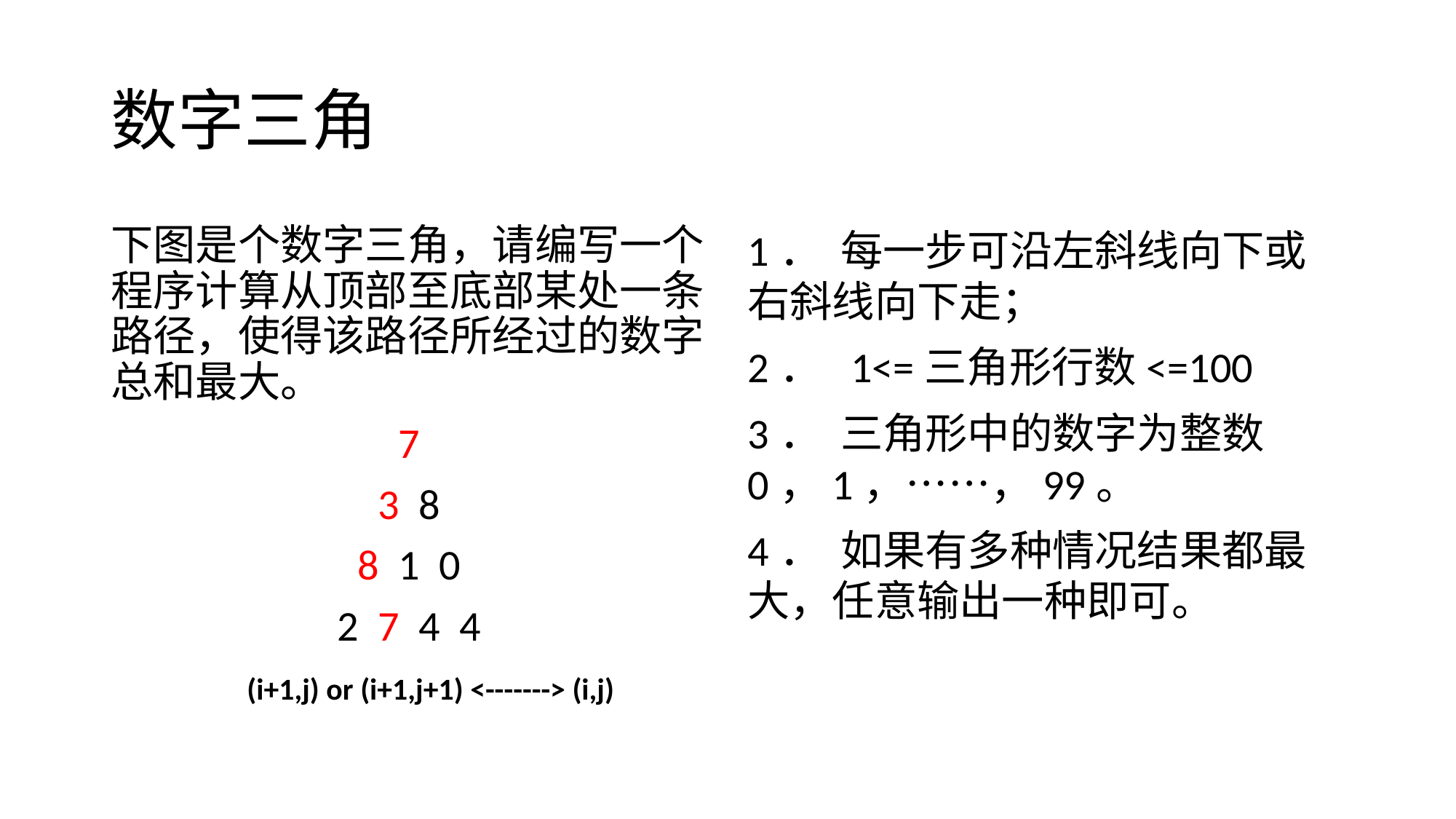

# 数字三角
下图是个数字三角，请编写一个程序计算从顶部至底部某处一条路径，使得该路径所经过的数字总和最大。
7
3  8
8  1  0
2  7  4  4

1．  每一步可沿左斜线向下或右斜线向下走；
2．  1<=三角形行数<=100
3．  三角形中的数字为整数 0，1，……，99。
4．  如果有多种情况结果都最大，任意输出一种即可。
(i+1,j) or (i+1,j+1) <-------> (i,j)